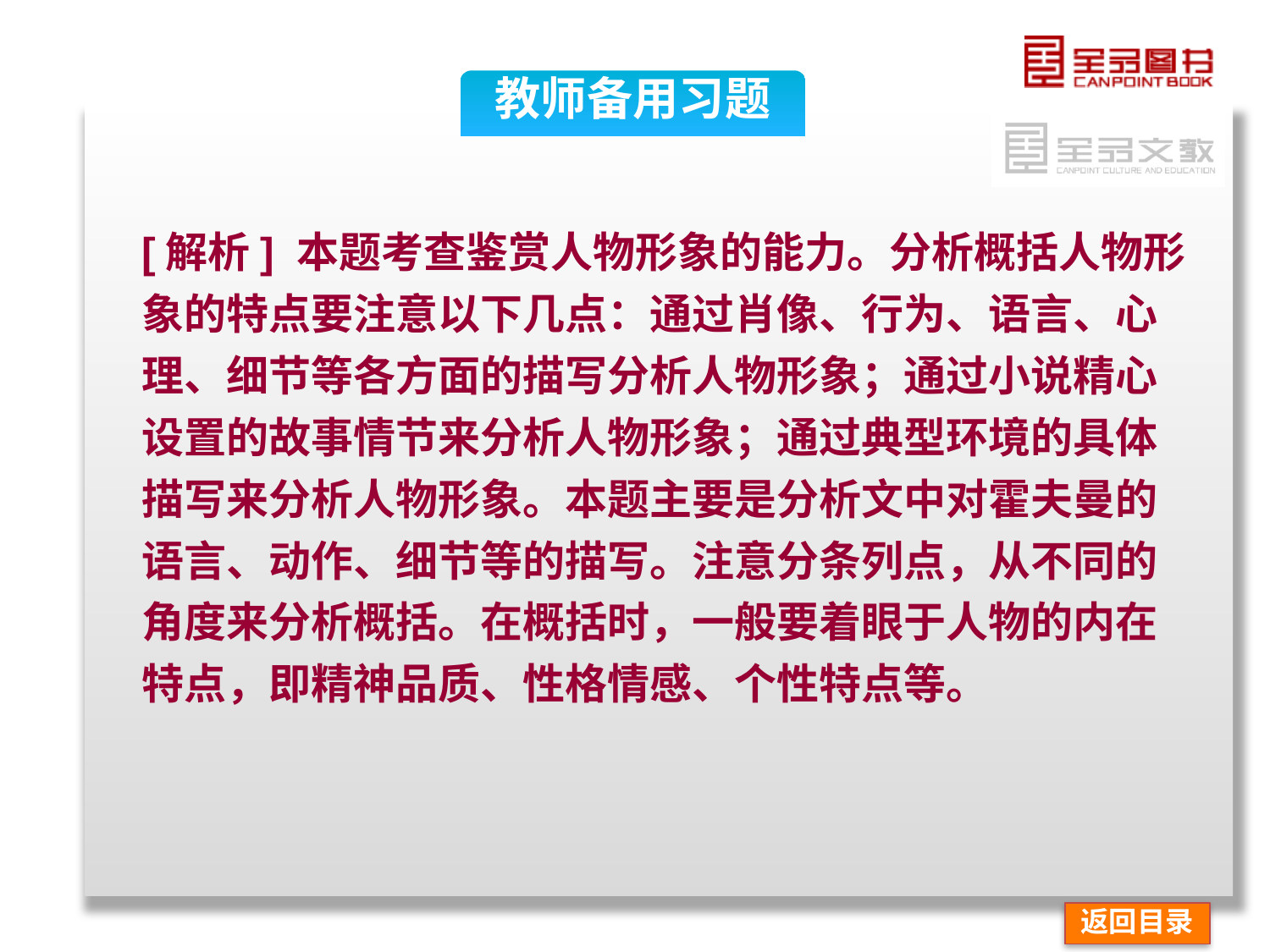

教师备用习题
[解析] 本题考查鉴赏人物形象的能力。分析概括人物形象的特点要注意以下几点：通过肖像、行为、语言、心理、细节等各方面的描写分析人物形象；通过小说精心设置的故事情节来分析人物形象；通过典型环境的具体描写来分析人物形象。本题主要是分析文中对霍夫曼的语言、动作、细节等的描写。注意分条列点，从不同的角度来分析概括。在概括时，一般要着眼于人物的内在特点，即精神品质、性格情感、个性特点等。
返回目录